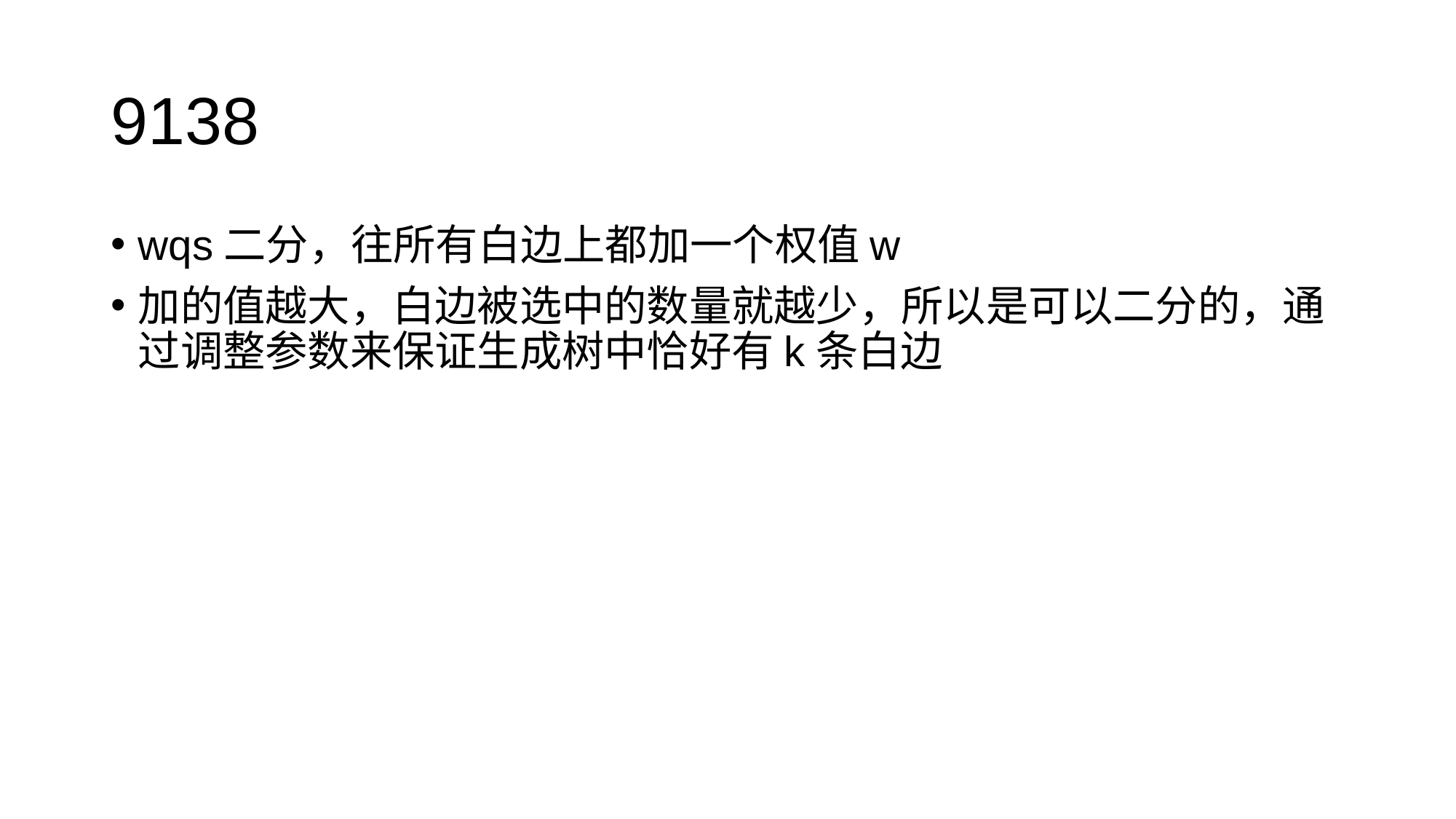

# 9138
wqs二分，往所有白边上都加一个权值w
加的值越大，白边被选中的数量就越少，所以是可以二分的，通过调整参数来保证生成树中恰好有k条白边